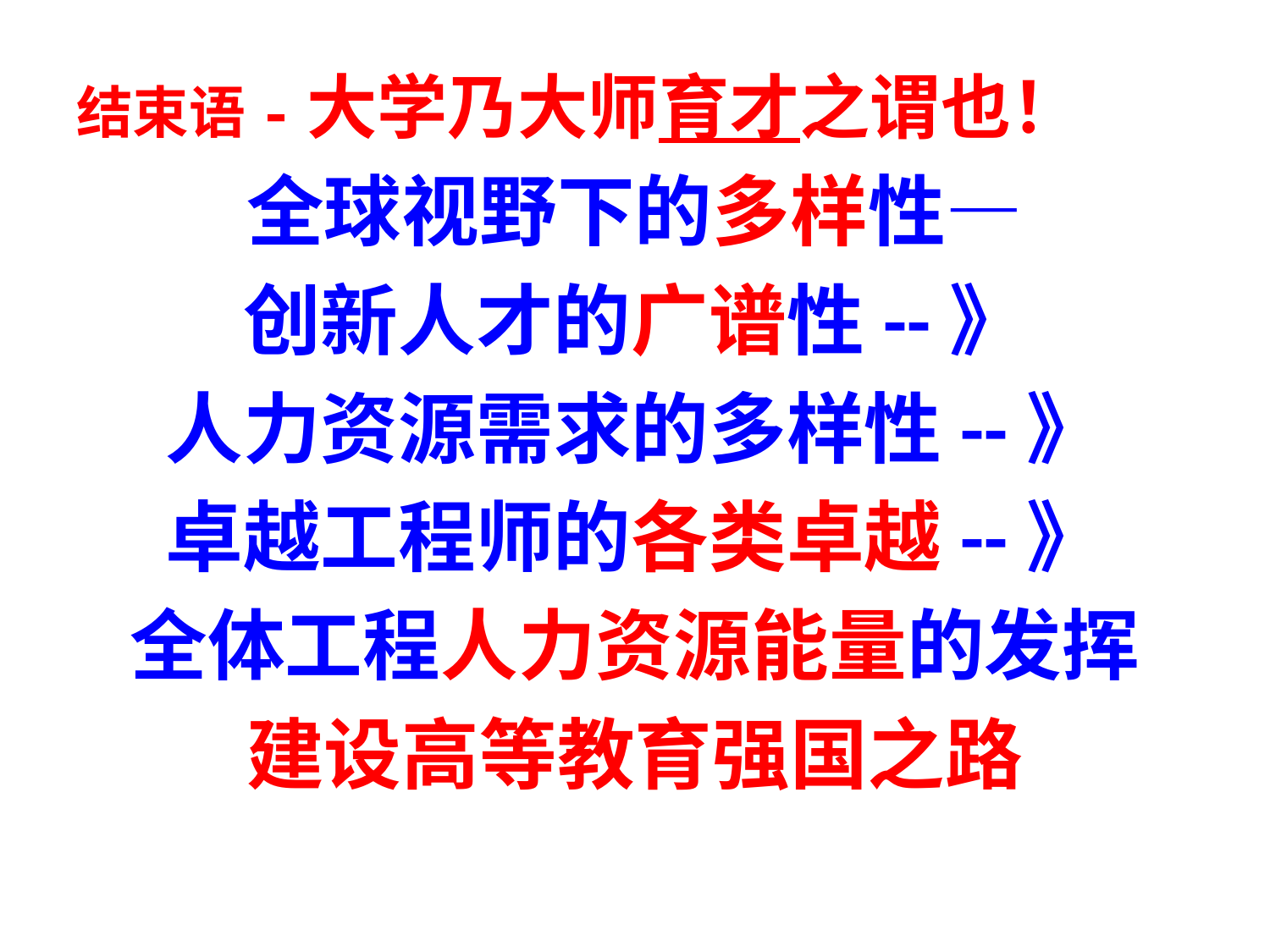

结束语-大学乃大师育才之谓也！
全球视野下的多样性—
创新人才的广谱性--》
人力资源需求的多样性--》
卓越工程师的各类卓越--》
全体工程人力资源能量的发挥
建设高等教育强国之路